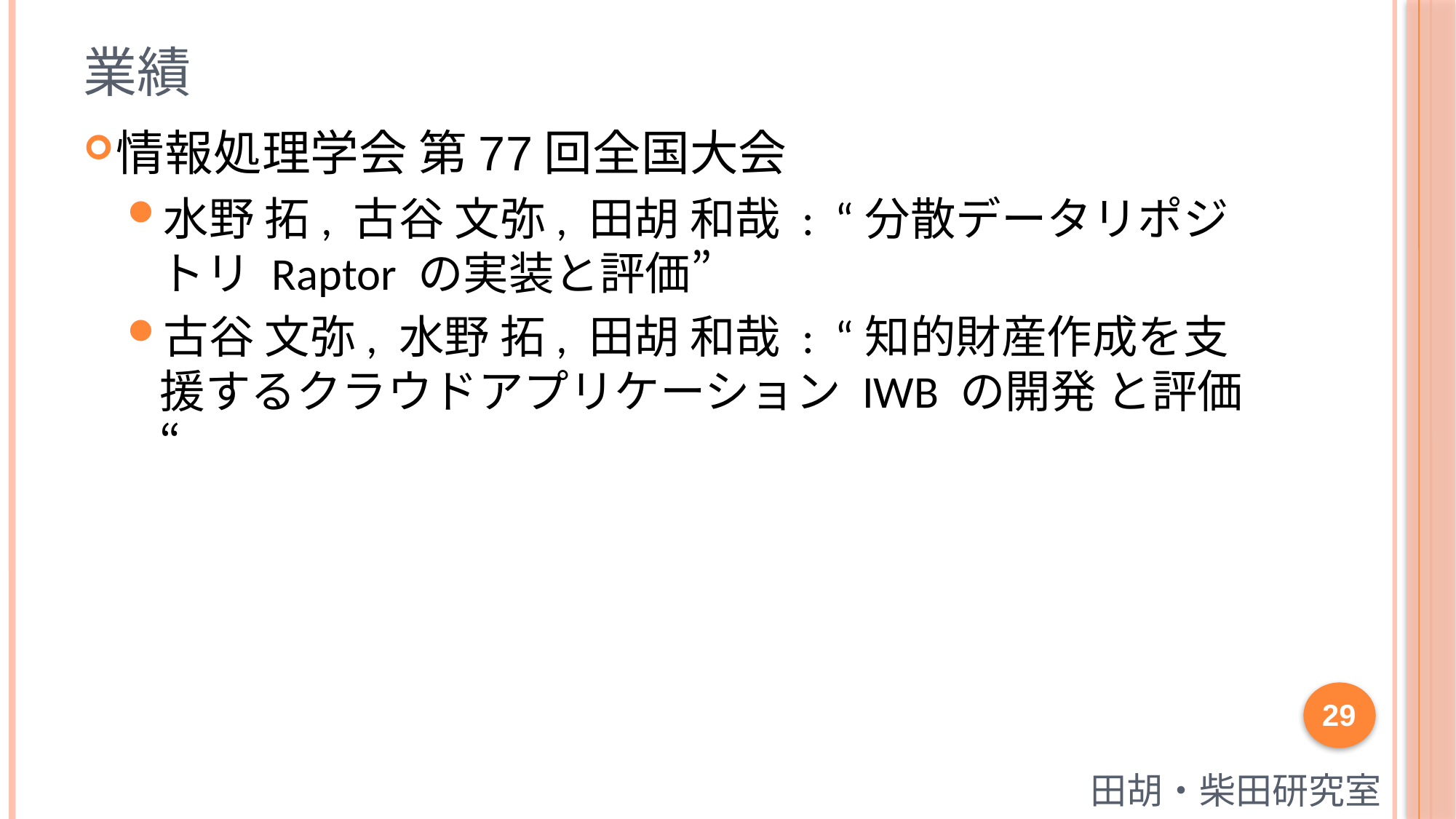

# 業績
情報処理学会 第77回全国大会
水野 拓, 古谷 文弥, 田胡 和哉 :  “分散データリポジトリ Raptor の実装と評価”
古谷 文弥, 水野 拓, 田胡 和哉 :  “知的財産作成を支援するクラウドアプリケーション IWB の開発 と評価“
29